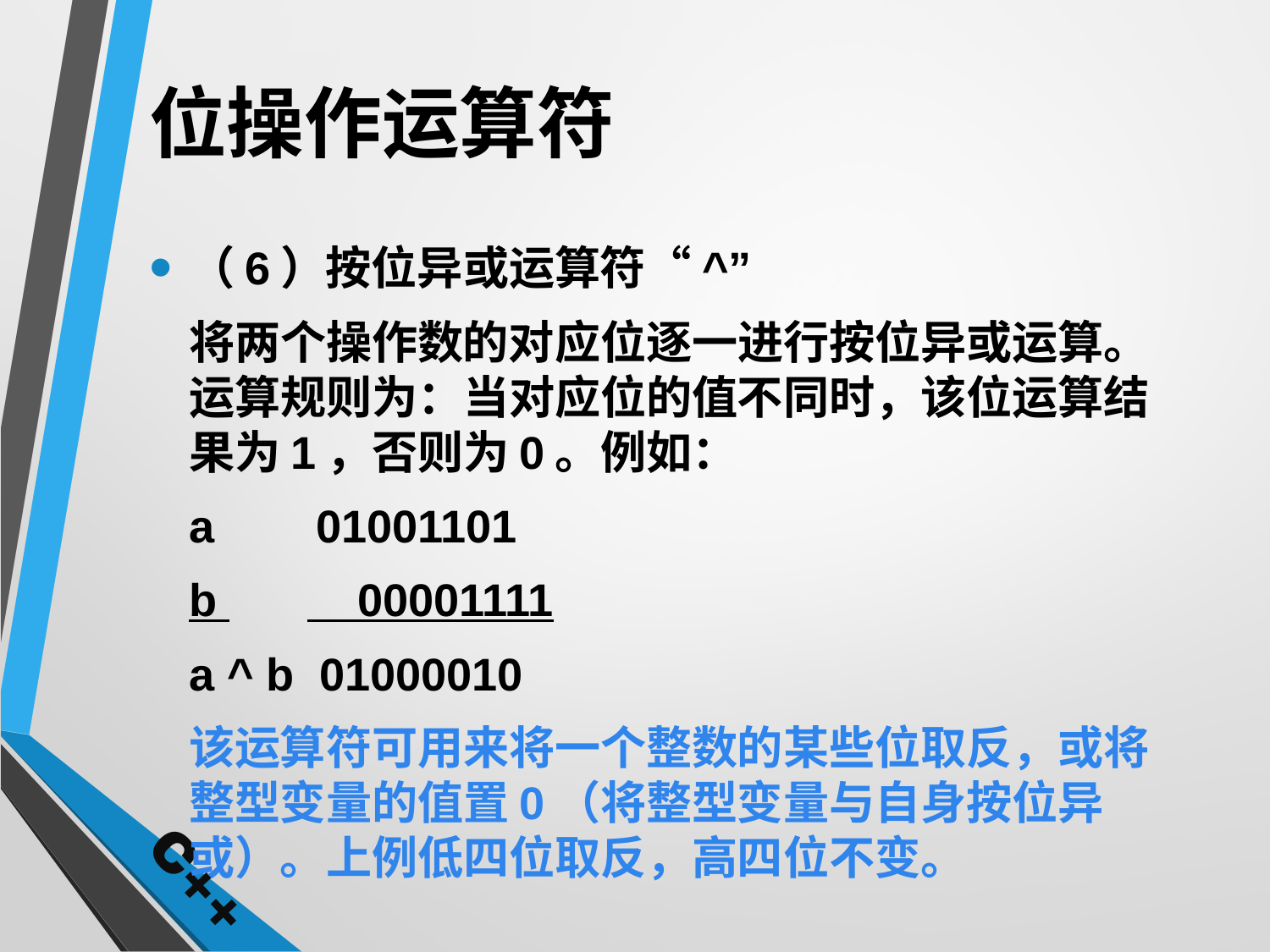

# 位操作运算符
（6）按位异或运算符“^”
	将两个操作数的对应位逐一进行按位异或运算。运算规则为：当对应位的值不同时，该位运算结果为1，否则为0。例如：
	a        01001101
	b 	    00001111
	a ^ b  01000010
	该运算符可用来将一个整数的某些位取反，或将整型变量的值置0（将整型变量与自身按位异或）。上例低四位取反，高四位不变。